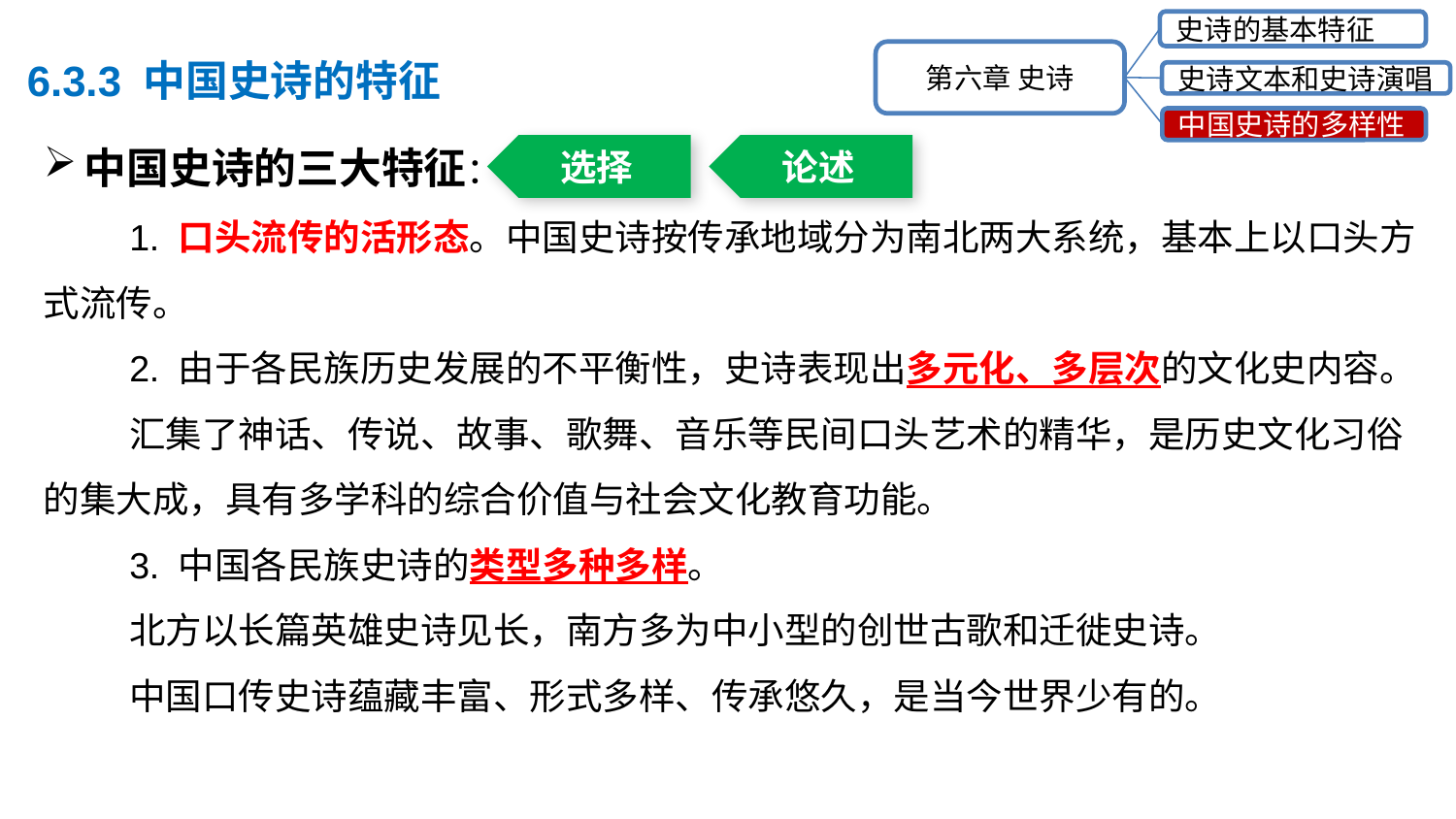

史诗的基本特征
第六章 史诗
史诗文本和史诗演唱
中国史诗的多样性
6.3.3 中国史诗的特征
中国史诗的三大特征：
1. 口头流传的活形态。中国史诗按传承地域分为南北两大系统，基本上以口头方式流传。
2. 由于各民族历史发展的不平衡性，史诗表现出多元化、多层次的文化史内容。
汇集了神话、传说、故事、歌舞、音乐等民间口头艺术的精华，是历史文化习俗的集大成，具有多学科的综合价值与社会文化教育功能。
3. 中国各民族史诗的类型多种多样。
北方以长篇英雄史诗见长，南方多为中小型的创世古歌和迁徙史诗。
中国口传史诗蕴藏丰富、形式多样、传承悠久，是当今世界少有的。
选择
论述